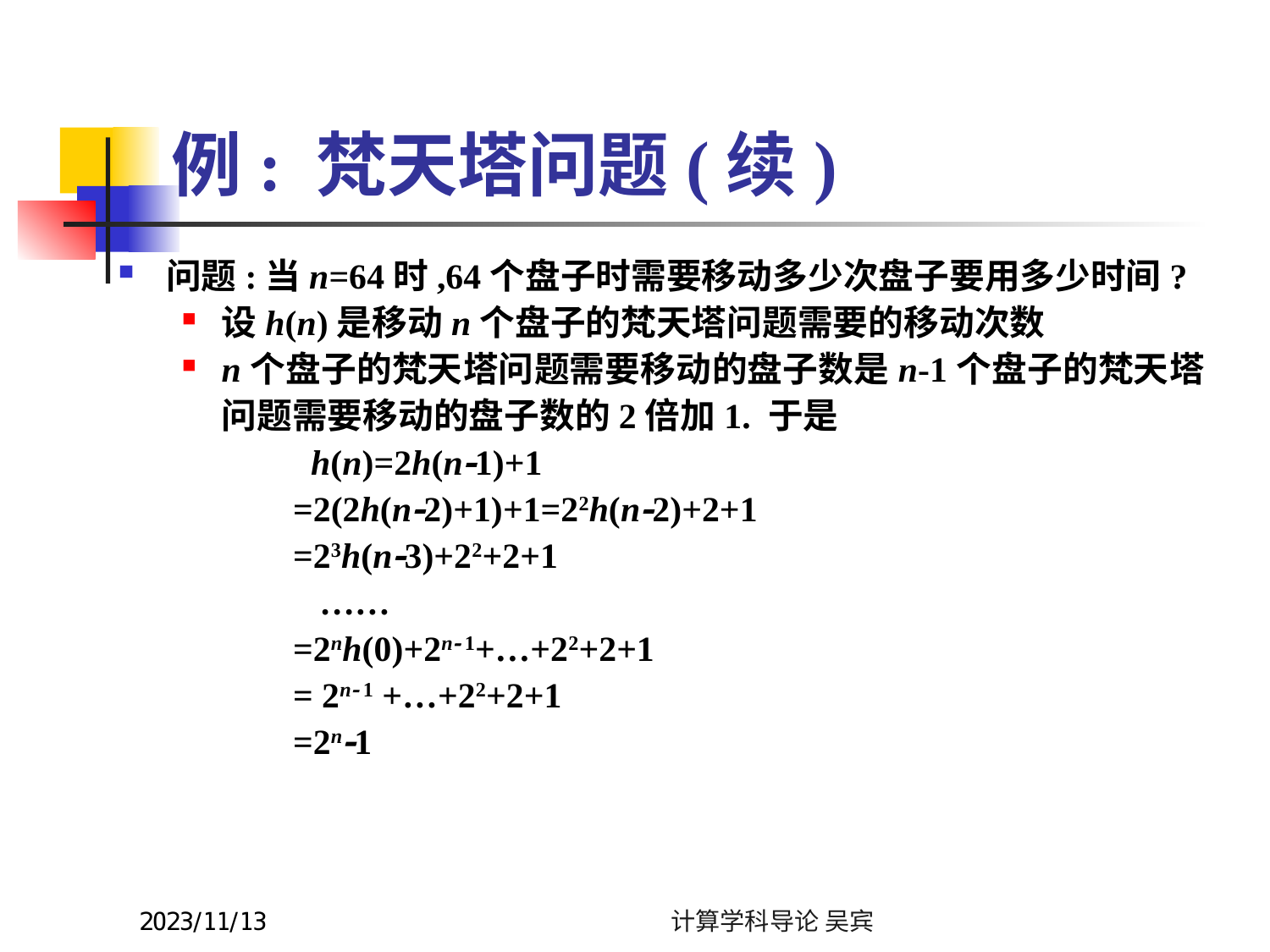

# 例: 梵天塔问题(续)
问题:当n=64时,64个盘子时需要移动多少次盘子要用多少时间?
设h(n)是移动n个盘子的梵天塔问题需要的移动次数
n个盘子的梵天塔问题需要移动的盘子数是n-1个盘子的梵天塔 问题需要移动的盘子数的2倍加1. 于是
		  h(n)=2h(n−1)+1
		=2(2h(n−2)+1)+1=22h(n−2)+2+1
		=23h(n−3)+22+2+1
		   ……
		=2nh(0)+2n− 1+…+22+2+1
		= 2n− 1 +…+22+2+1
		=2n−1
2023/11/13
计算学科导论 吴宾